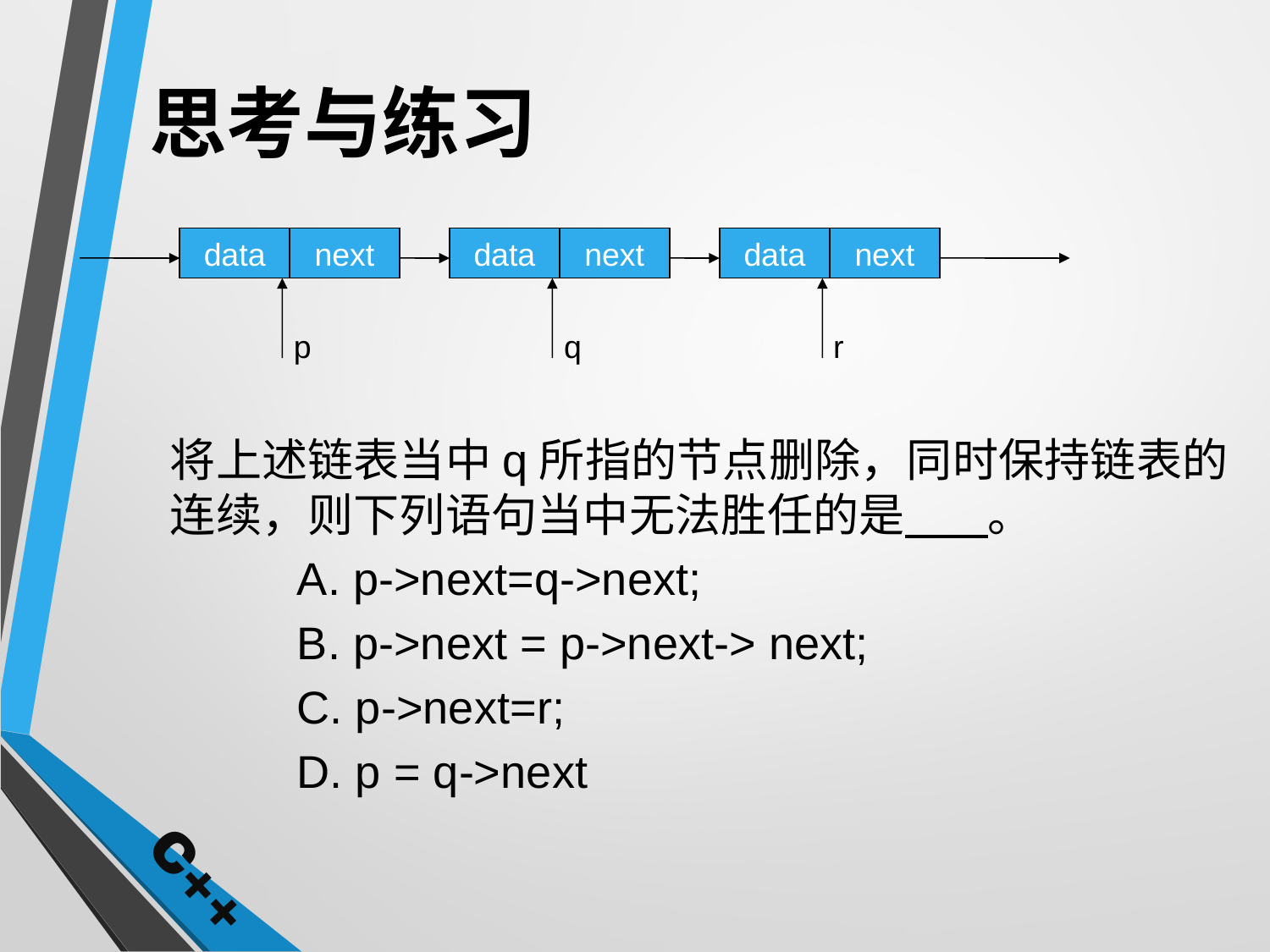

# 思考与练习
data
next
data
next
data
next

p

q

r
	将上述链表当中q所指的节点删除，同时保持链表的连续，则下列语句当中无法胜任的是        。
		A. p->next=q->next;
		B. p->next = p->next-> next;
		C. p->next=r;
		D. p = q->next